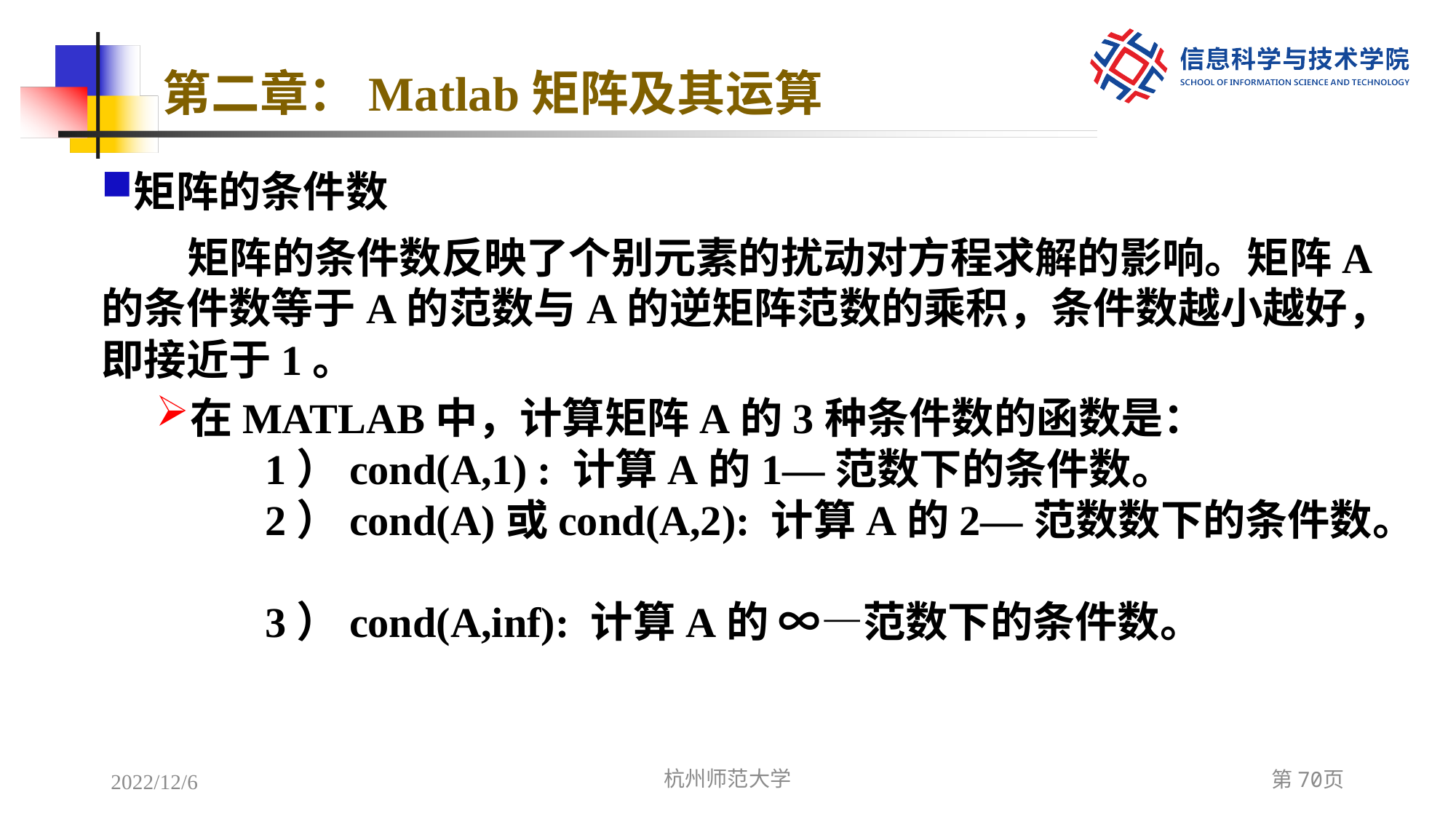

# 第二章：Matlab矩阵及其运算
矩阵的条件数
矩阵的条件数反映了个别元素的扰动对方程求解的影响。矩阵A的条件数等于A的范数与A的逆矩阵范数的乘积，条件数越小越好，即接近于1。
在MATLAB中，计算矩阵A的3种条件数的函数是：
	1）cond(A,1) : 计算A的1—范数下的条件数。
	2）cond(A)或cond(A,2): 计算A的2—范数数下的条件数。
	3）cond(A,inf): 计算A的 ∞—范数下的条件数。
2022/12/6
杭州师范大学
第70页